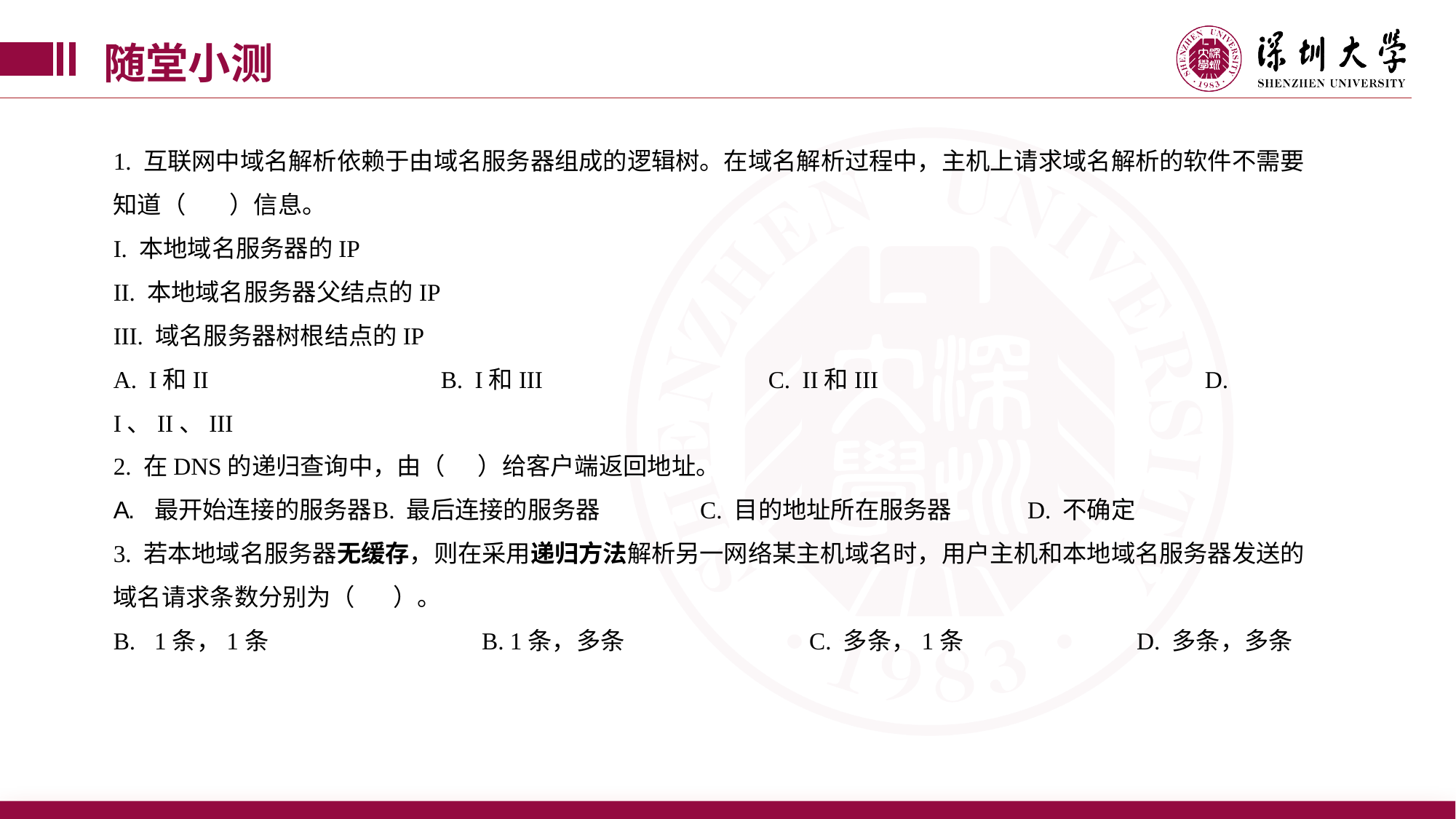

随堂小测

1. 互联网中域名解析依赖于由域名服务器组成的逻辑树。在域名解析过程中，主机上请求域名解析的软件不需要知道（        ）信息。
I. 本地域名服务器的IP
II. 本地域名服务器父结点的IP
III. 域名服务器树根结点的IP
A.  I和II			B.  I和III			C.  II和III			D.  I、II、III
2. 在DNS的递归查询中，由（      ）给客户端返回地址。
最开始连接的服务器	B. 最后连接的服务器	C. 目的地址所在服务器	D. 不确定
3. 若本地域名服务器无缓存，则在采用递归方法解析另一网络某主机域名时，用户主机和本地域名服务器发送的域名请求条数分别为（       ）。
1条，1条		B. 1条，多条		C. 多条，1条		D. 多条，多条